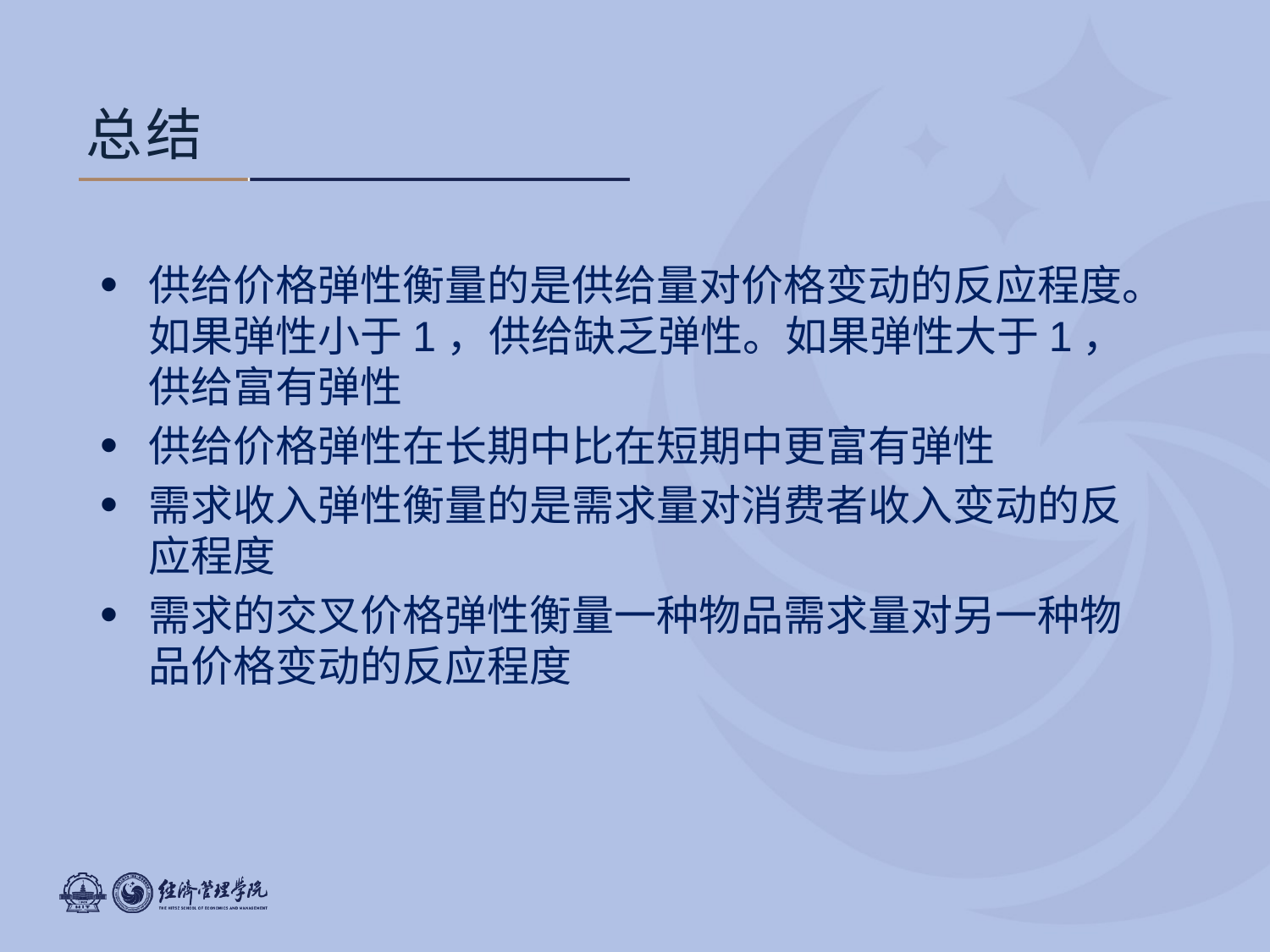

总结
供给价格弹性衡量的是供给量对价格变动的反应程度。如果弹性小于1，供给缺乏弹性。如果弹性大于1，供给富有弹性
供给价格弹性在长期中比在短期中更富有弹性
需求收入弹性衡量的是需求量对消费者收入变动的反应程度
需求的交叉价格弹性衡量一种物品需求量对另一种物品价格变动的反应程度